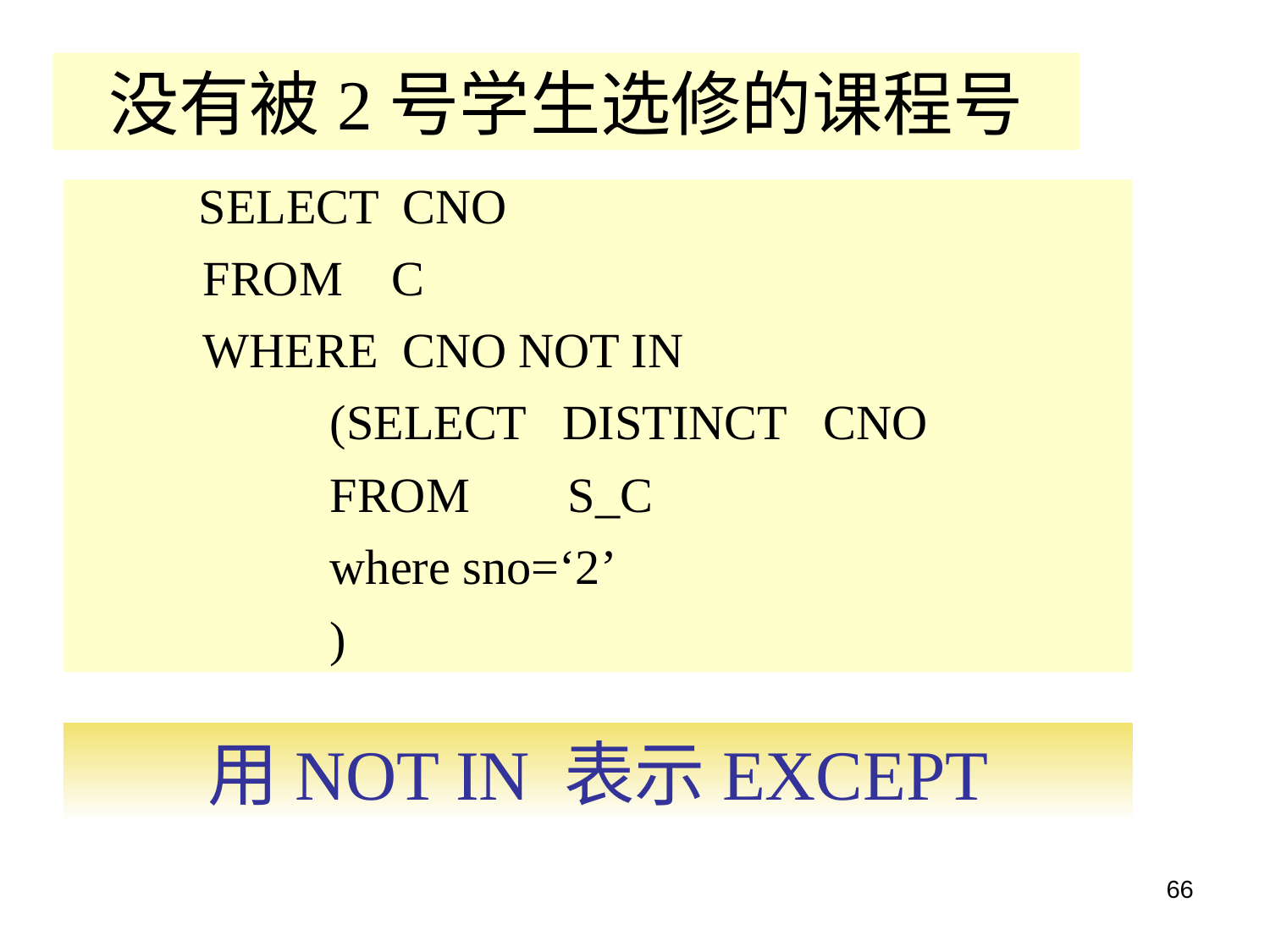

没有被2号学生选修的课程号
          SELECT  CNO
	FROM    C
	WHERE  CNO NOT IN
		(SELECT   DISTINCT   CNO
		FROM        S_C
		where sno=‘2’
		)
用NOT IN 表示EXCEPT
66